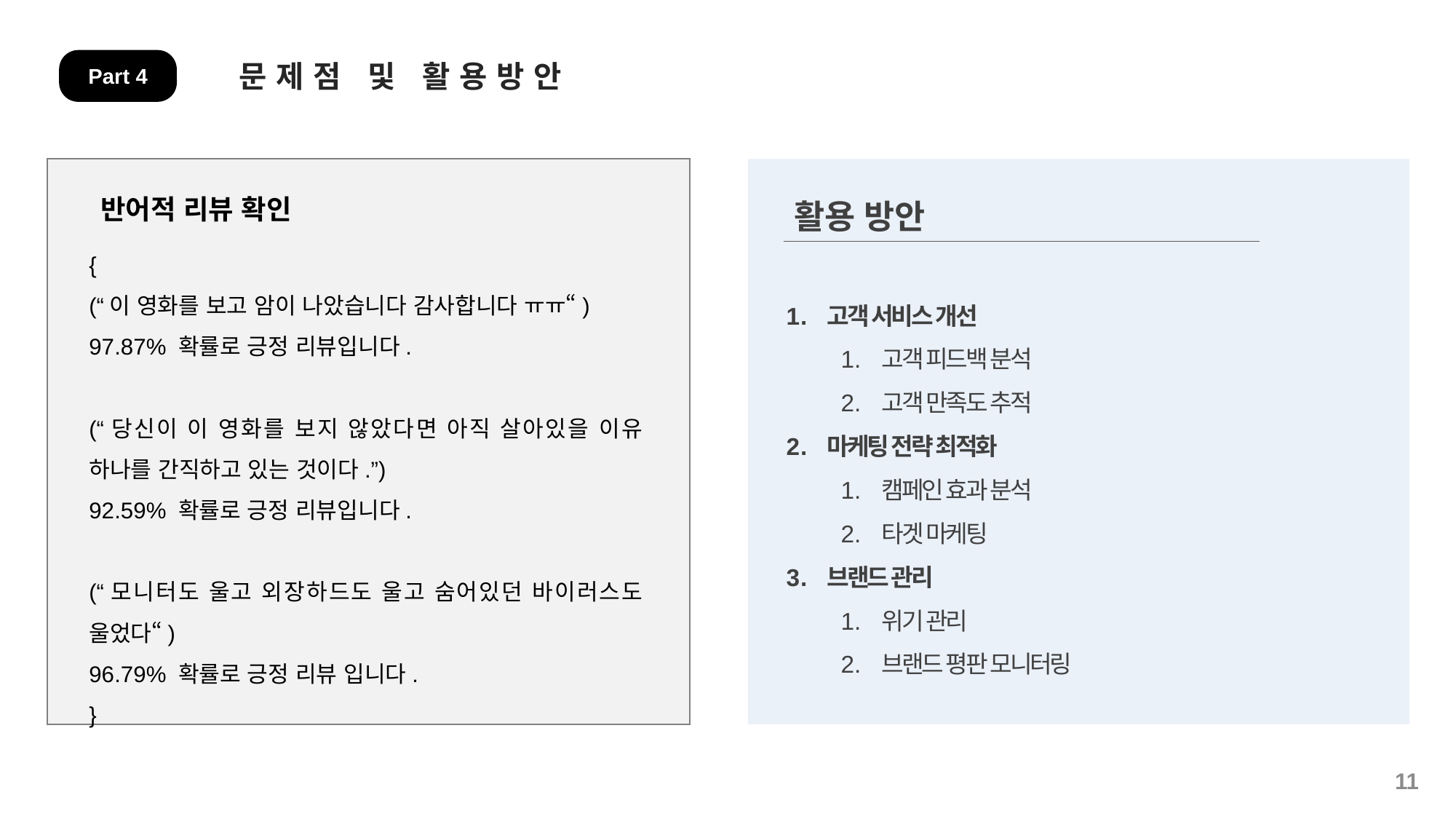

문제점 및 활용방안
Part 4

반어적 리뷰 확인
활용 방안
{
(“이 영화를 보고 암이 나았습니다 감사합니다 ㅠㅠ“)
97.87% 확률로 긍정 리뷰입니다.

(“당신이 이 영화를 보지 않았다면 아직 살아있을 이유 하나를 간직하고 있는 것이다.”)
92.59% 확률로 긍정 리뷰입니다.

(“모니터도 울고 외장하드도 울고 숨어있던 바이러스도 울었다“)
96.79% 확률로 긍정 리뷰 입니다.
}

고객 서비스 개선
고객 피드백 분석
고객 만족도 추적
마케팅 전략 최적화
캠페인 효과 분석
타겟 마케팅
브랜드 관리
위기 관리
브랜드 평판 모니터링

11